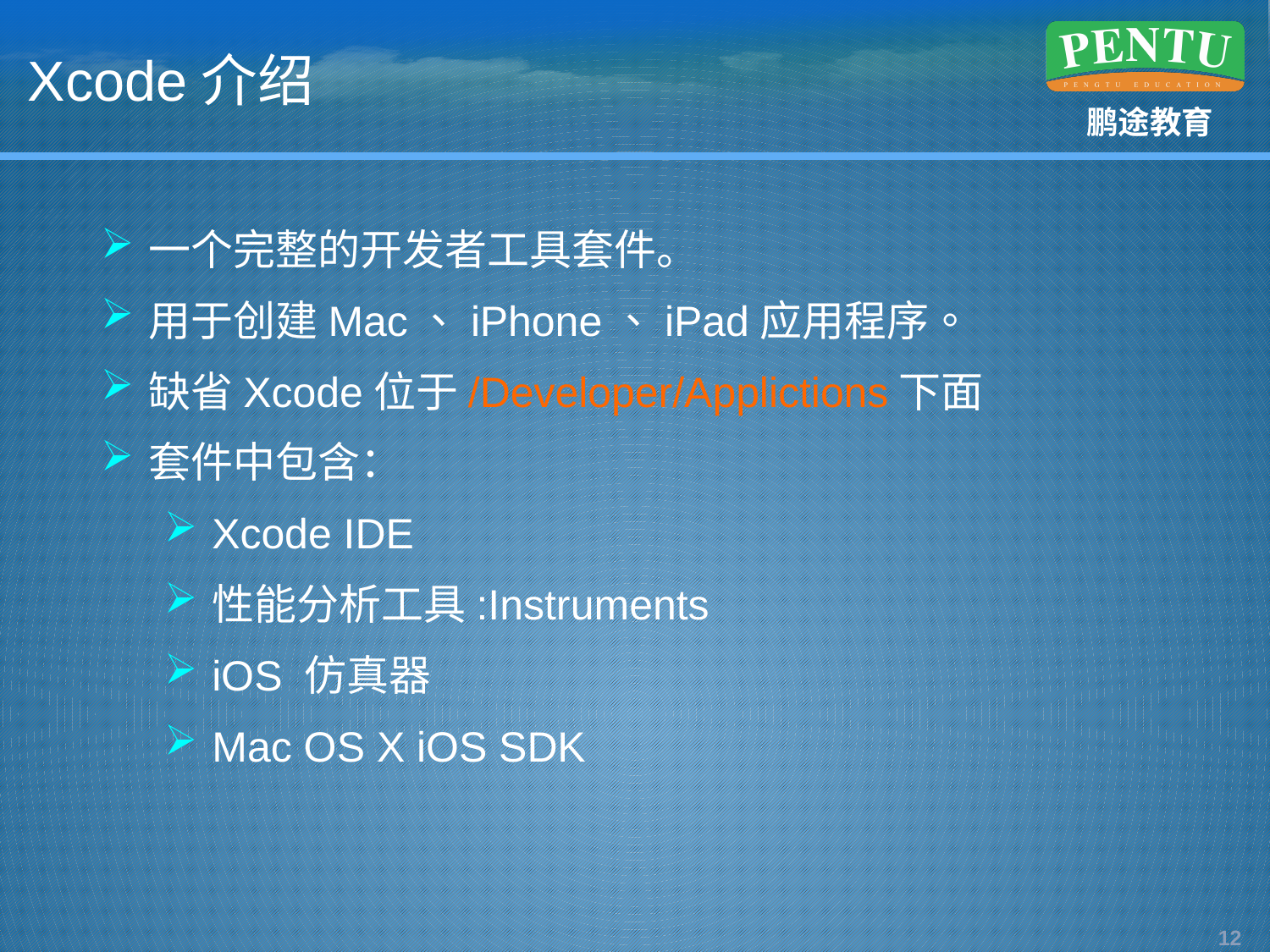

# Xcode介绍
一个完整的开发者工具套件。
用于创建Mac、iPhone、iPad应用程序。
缺省Xcode位于/Developer/Applictions下面
套件中包含：
Xcode IDE
性能分析工具:Instruments
iOS 仿真器
Mac OS X iOS SDK
12